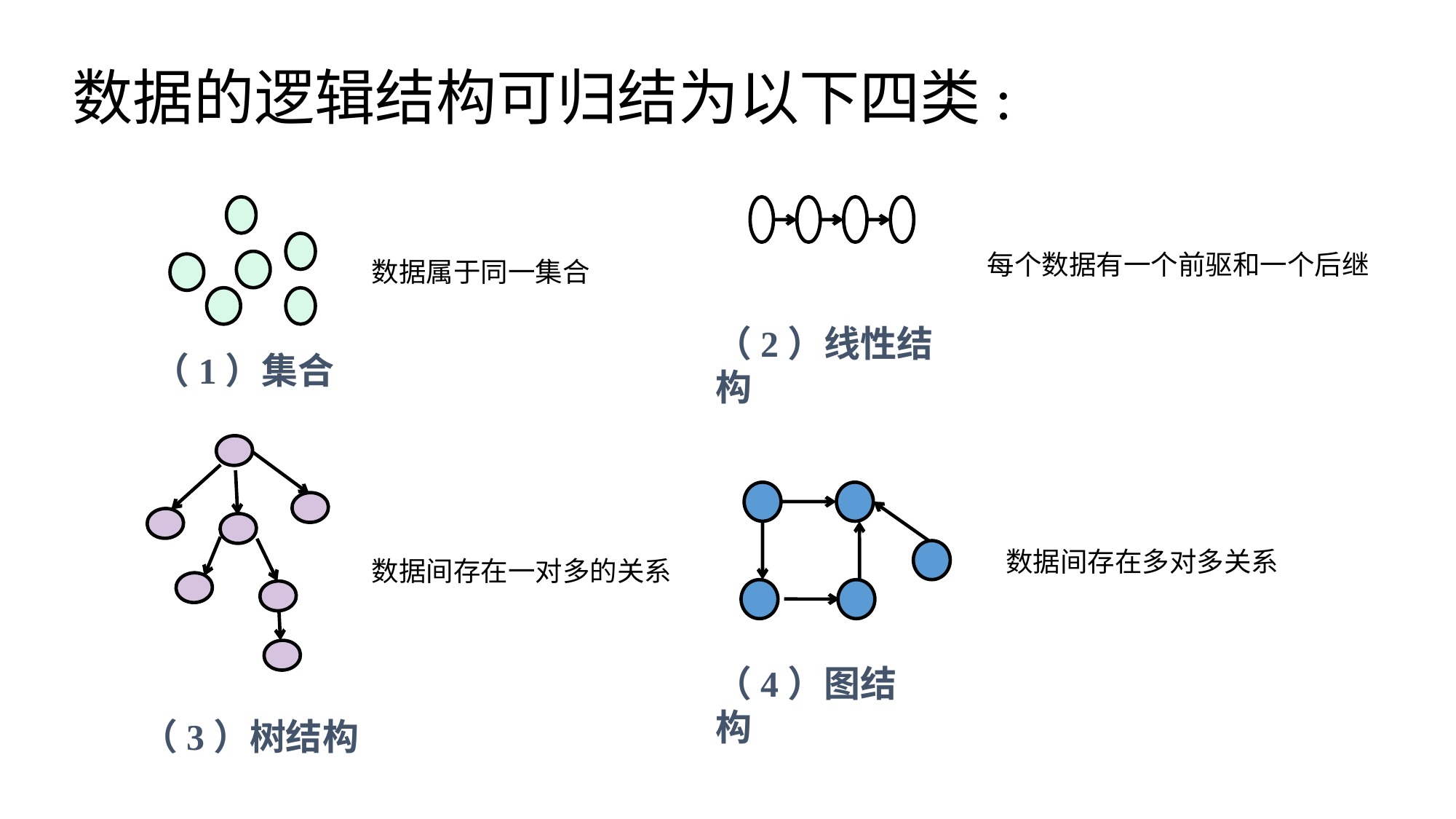

数据的逻辑结构可归结为以下四类:

（1）集合

（2）线性结构
每个数据有一个前驱和一个后继
数据属于同一集合

（3）树结构

（4）图结构
 数据间存在多对多关系

数据间存在一对多的关系